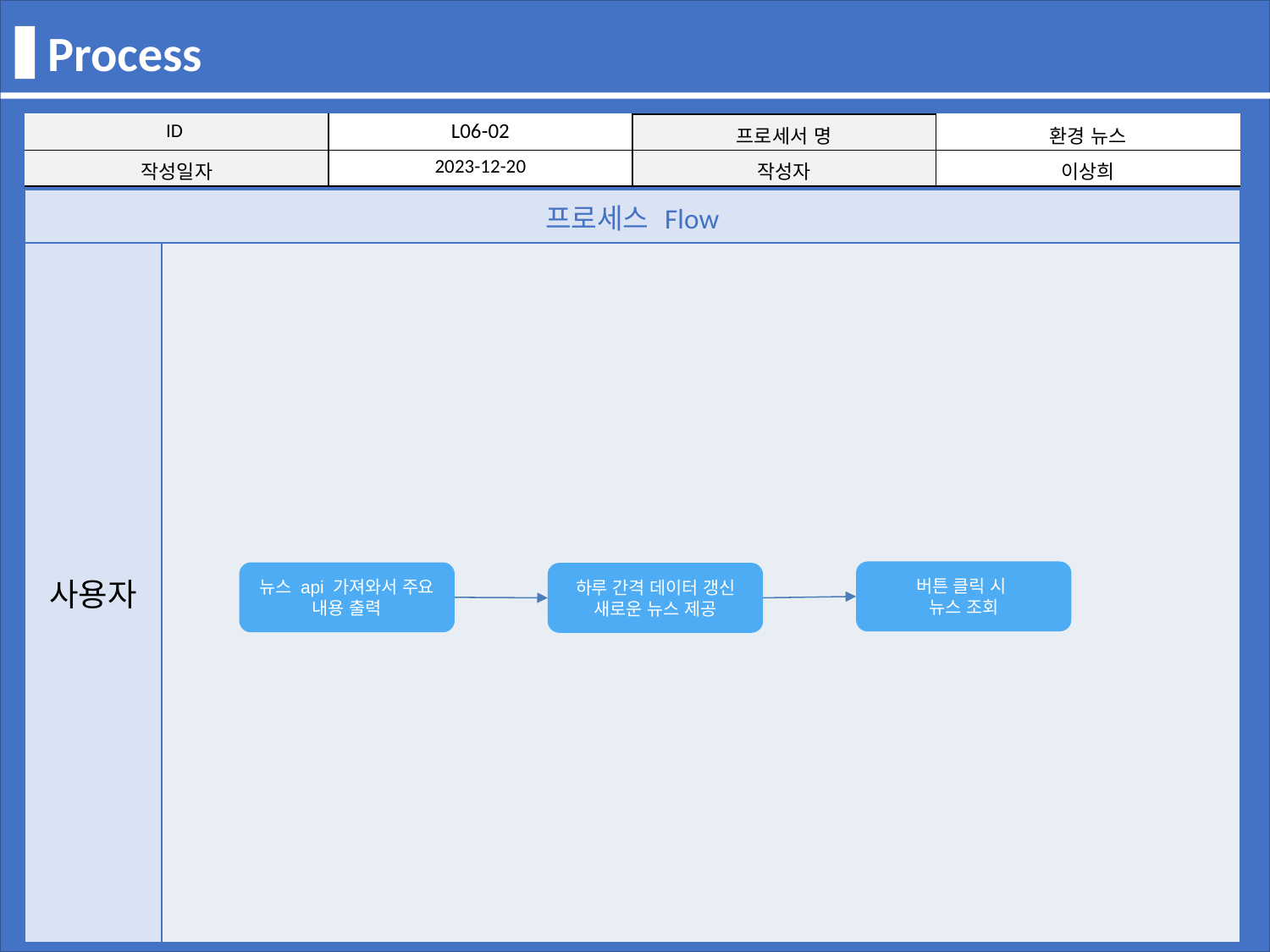

Process

| ID | L06-02 | 프로세서 명 | 환경 뉴스 |
| --- | --- | --- | --- |
| 작성일자 | 2023-12-20 | 작성자 | 이상희 |
| 프로세스 Flow |  |
| --- | --- |
| 사용자 |  |
버튼 클릭 시
뉴스 조회
뉴스 api 가져와서 주요 내용 출력
하루 간격 데이터 갱신
새로운 뉴스 제공